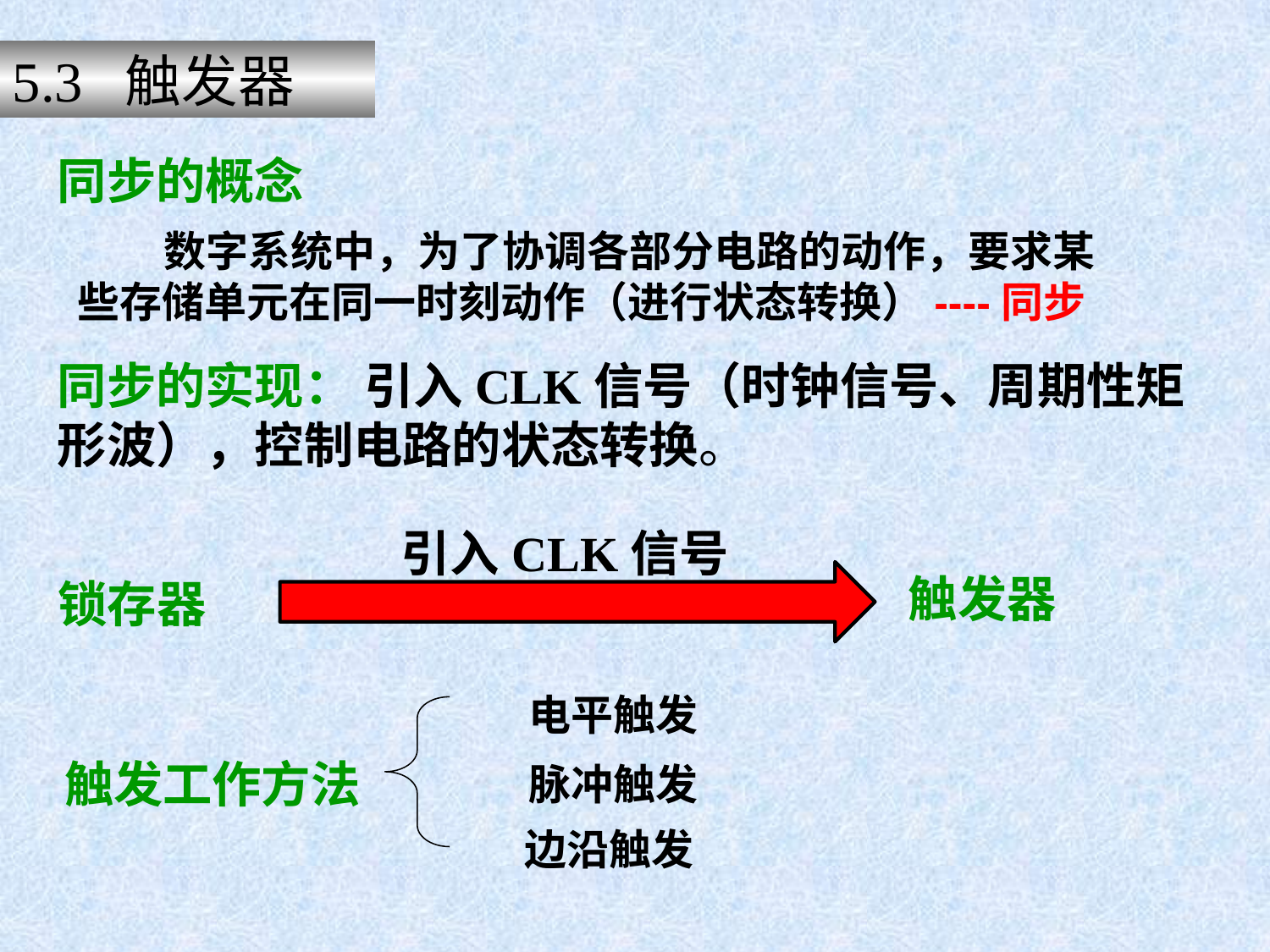

5.3  触发器
同步的概念
        数字系统中，为了协调各部分电路的动作，要求某些存储单元在同一时刻动作（进行状态转换）----同步
同步的实现： 引入CLK信号（时钟信号、周期性矩形波），控制电路的状态转换。
引入CLK信号

触发器
锁存器
        电平触发

        脉冲触发
       边沿触发
触发工作方法